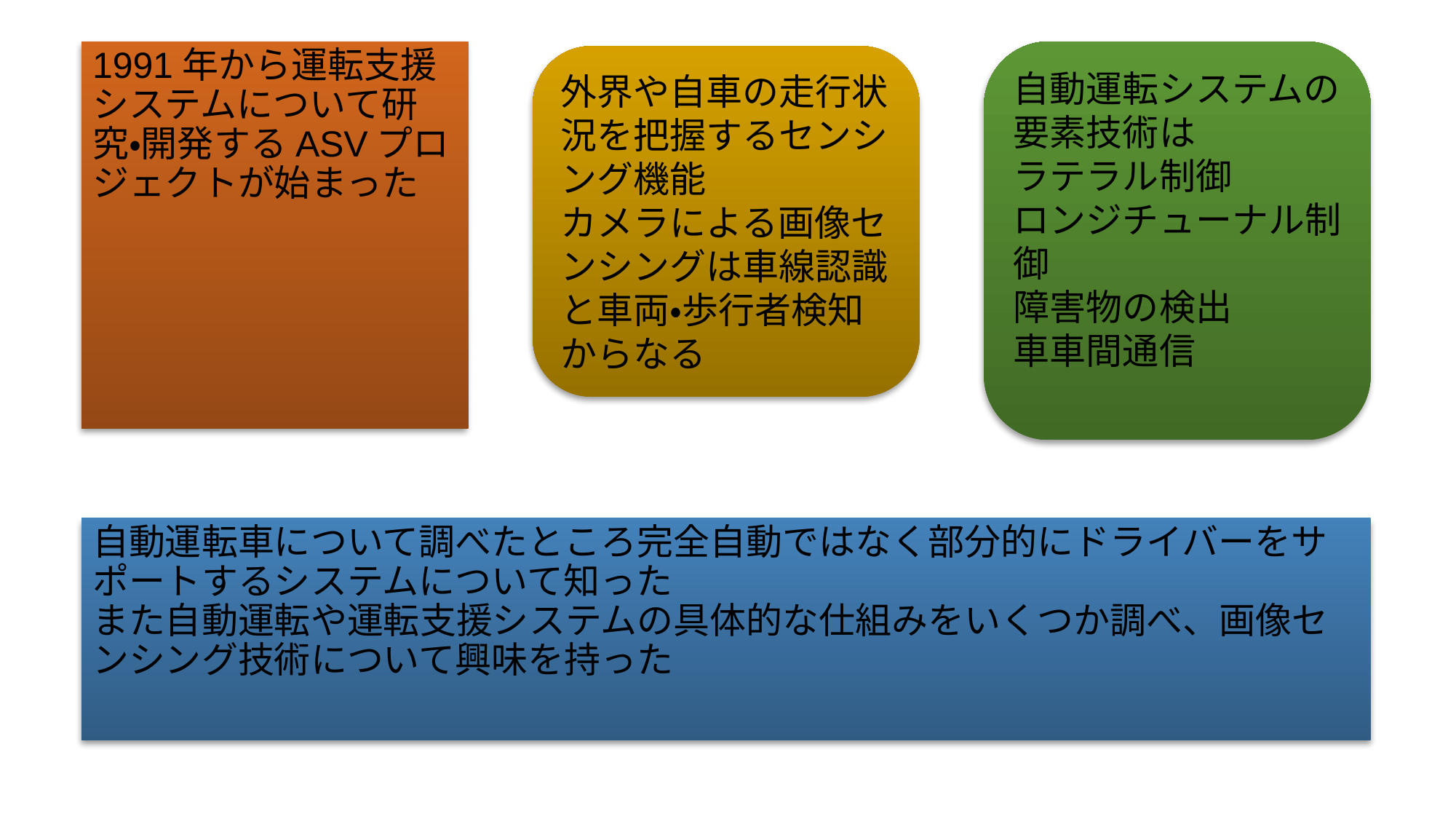

1991年から運転支援システムについて研究・開発するASVプロジェクトが始まった
自動運転システムの要素技術は
ラテラル制御
ロンジチューナル制御
障害物の検出
車車間通信

外界や自車の走行状況を把握するセンシング機能
カメラによる画像センシングは車線認識と車両・歩行者検知からなる
# 自動運転車について調べたところ完全自動ではなく部分的にドライバーをサポートするシステムについて知った また自動運転や運転支援システムの具体的な仕組みをいくつか調べ、画像センシング技術について興味を持った